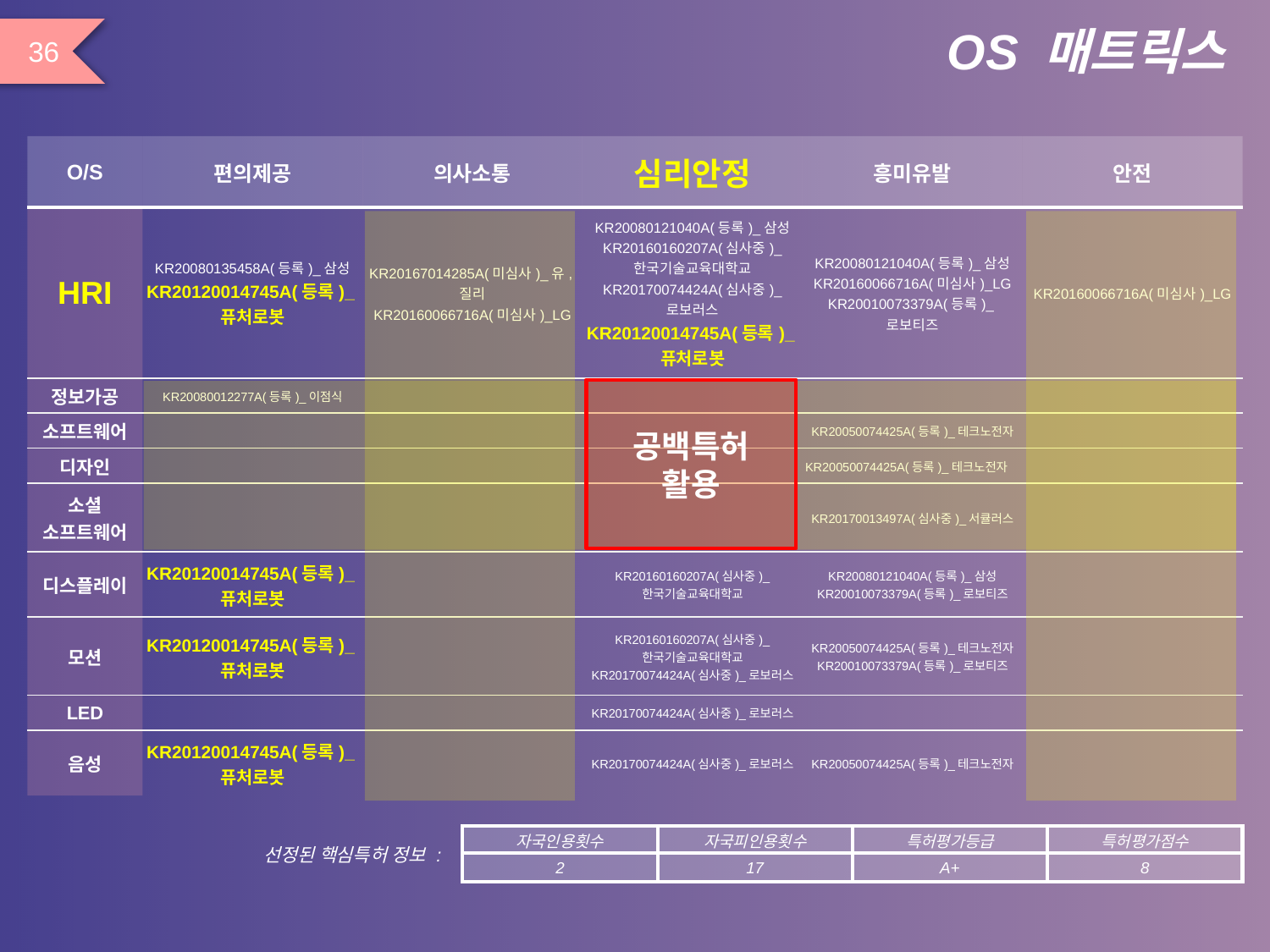

# OS 매트릭스
36
| O/S | 편의제공 | 의사소통 | 심리안정 | 흥미유발 | 안전 |
| --- | --- | --- | --- | --- | --- |
| HRI | KR20080135458A(등록)\_삼성 KR20120014745A(등록)\_퓨처로봇 | KR20167014285A(미심사)\_유,질리 KR20160066716A(미심사)\_LG | KR20080121040A(등록)\_삼성 KR20160160207A(심사중)\_ 한국기술교육대학교 KR20170074424A(심사중)\_ 로보러스 KR20120014745A(등록)\_퓨처로봇 | KR20080121040A(등록)\_삼성 KR20160066716A(미심사)\_LG KR20010073379A(등록)\_로보티즈 | KR20160066716A(미심사)\_LG |
| 정보가공 | KR20080012277A(등록)\_이점식 |  |  |  |  |
| 소프트웨어 |  |  |  | KR20050074425A(등록)\_테크노전자 |  |
| 디자인 |  |  |  | KR20050074425A(등록)\_테크노전자 |  |
| 소셜 소프트웨어 |  |  |  | KR20170013497A(심사중)\_서큘러스 |  |
| 디스플레이 | KR20120014745A(등록)\_퓨처로봇 |  | KR20160160207A(심사중)\_ 한국기술교육대학교 | KR20080121040A(등록)\_삼성 KR20010073379A(등록)\_로보티즈 |  |
| 모션 | KR20120014745A(등록)\_퓨처로봇 |  | KR20160160207A(심사중)\_ 한국기술교육대학교 KR20170074424A(심사중)\_로보러스 | KR20050074425A(등록)\_테크노전자 KR20010073379A(등록)\_로보티즈 |  |
| LED |  |  | KR20170074424A(심사중)\_로보러스 |  |  |
| 음성 | KR20120014745A(등록)\_퓨처로봇 |  | KR20170074424A(심사중)\_로보러스 | KR20050074425A(등록)\_테크노전자 |  |

공백특허
활용

| 선정된 핵심특허 정보 : | 자국인용횟수 | 자국피인용횟수 | 특허평가등급 | 특허평가점수 |
| --- | --- | --- | --- | --- |
|  | 2 | 17 | A+ | 8 |